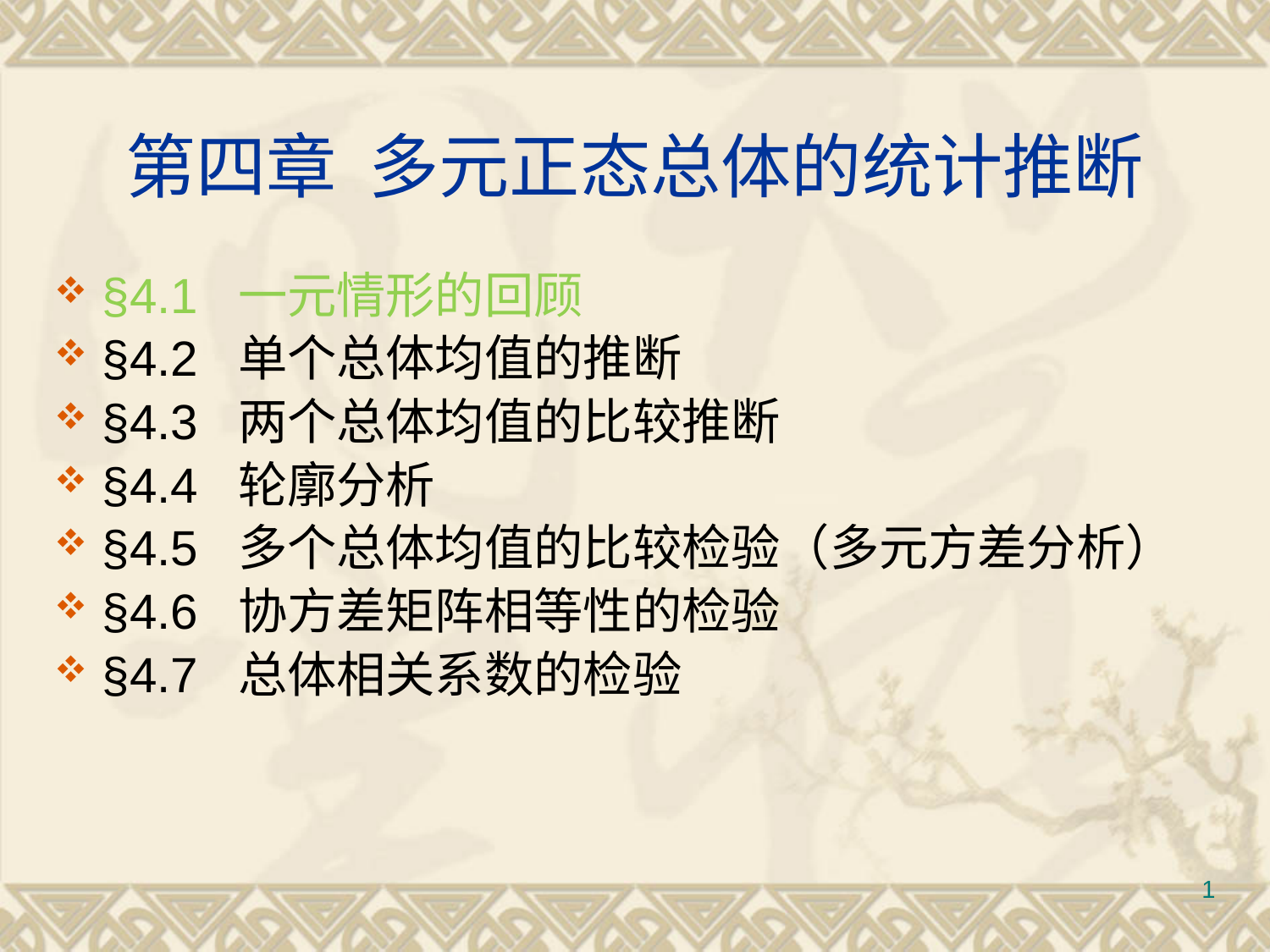

# 第四章  多元正态总体的统计推断
§4.1  一元情形的回顾
§4.2  单个总体均值的推断
§4.3  两个总体均值的比较推断
§4.4  轮廓分析
§4.5  多个总体均值的比较检验（多元方差分析）
§4.6  协方差矩阵相等性的检验
§4.7  总体相关系数的检验
1